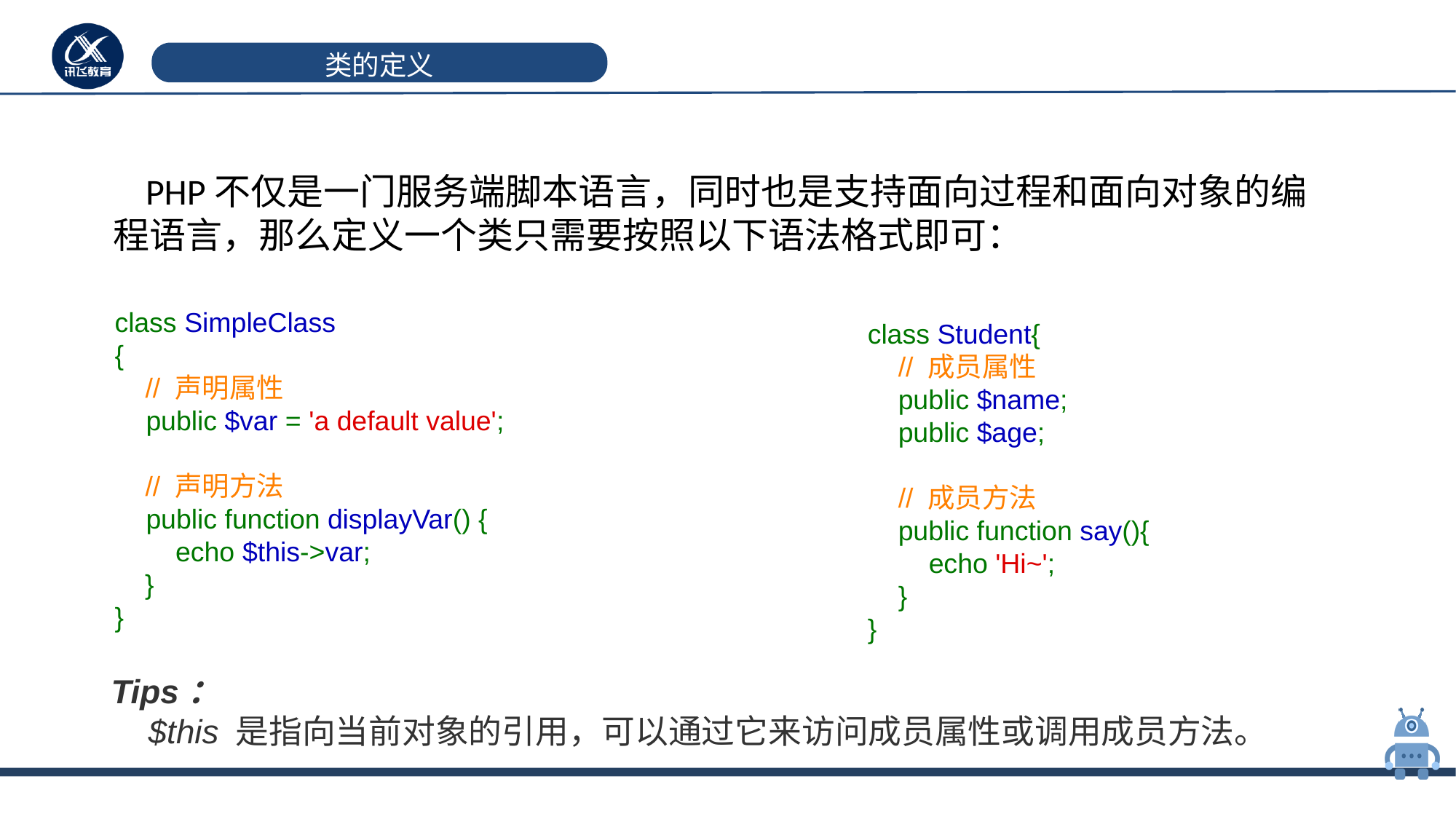

# 类的定义
    PHP不仅是一门服务端脚本语言，同时也是支持面向过程和面向对象的编程语言，那么定义一个类只需要按照以下语法格式即可：
class SimpleClass
{
    // 声明属性
    public $var = 'a default value';
    // 声明方法
    public function displayVar() {
        echo $this->var;
    }
}
class Student{
    // 成员属性
    public $name;
    public $age;

    // 成员方法
    public function say(){
        echo 'Hi~';
    }
}
Tips：
    $this 是指向当前对象的引用，可以通过它来访问成员属性或调用成员方法。